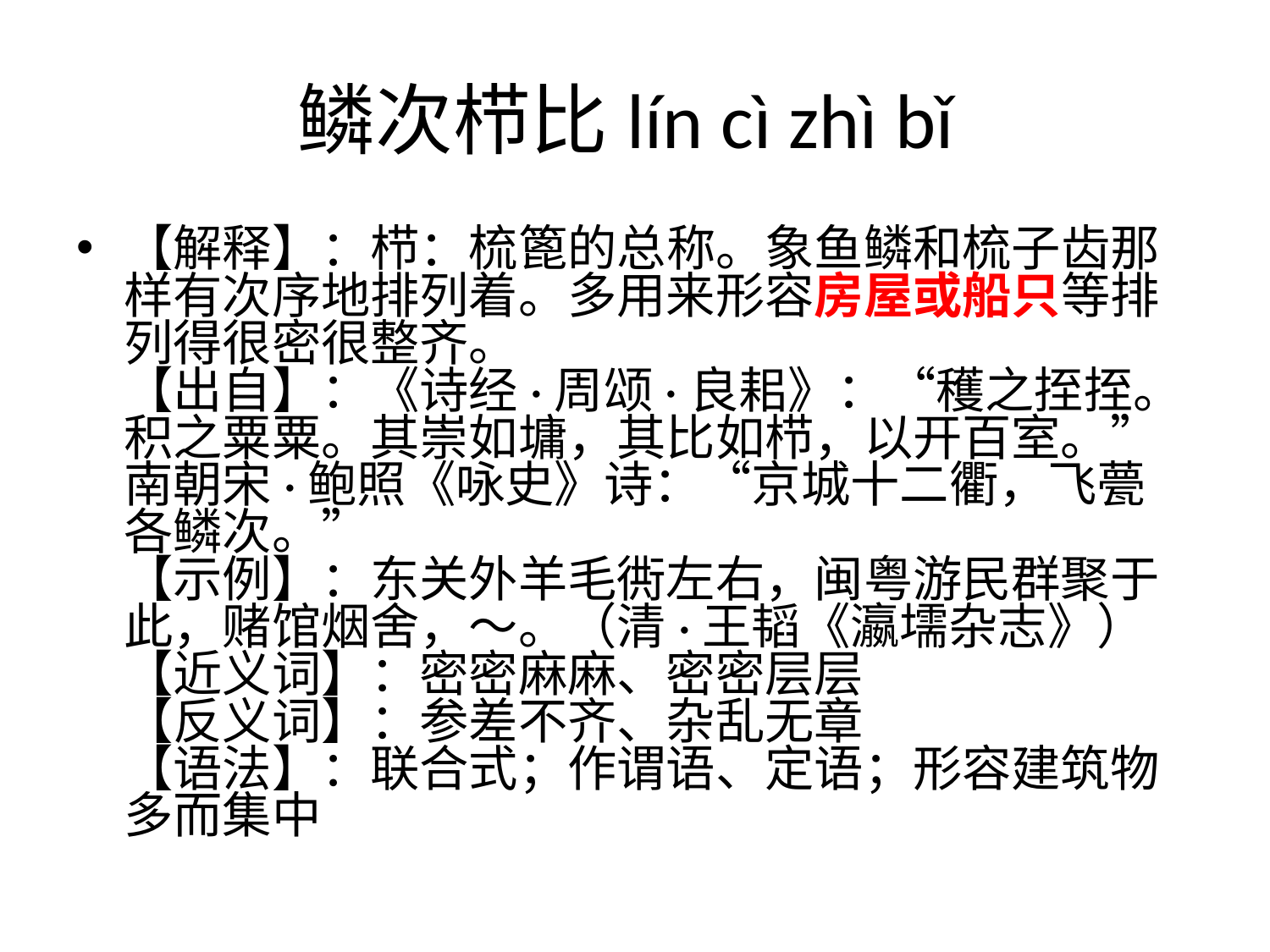

# 鳞次栉比lín cì zhì bǐ
【解释】：栉：梳篦的总称。象鱼鳞和梳子齿那样有次序地排列着。多用来形容房屋或船只等排列得很密很整齐。
【出自】：《诗经·周颂·良耜》：“穫之挃挃。积之粟粟。其崇如墉，其比如栉，以开百室。”南朝宋·鲍照《咏史》诗：“京城十二衢，飞甍各鳞次。”
【示例】：东关外羊毛衖左右，闽粤游民群聚于此，赌馆烟舍，～。（清·王韬《瀛壖杂志》）
【近义词】：密密麻麻、密密层层
【反义词】：参差不齐、杂乱无章
【语法】：联合式；作谓语、定语；形容建筑物多而集中